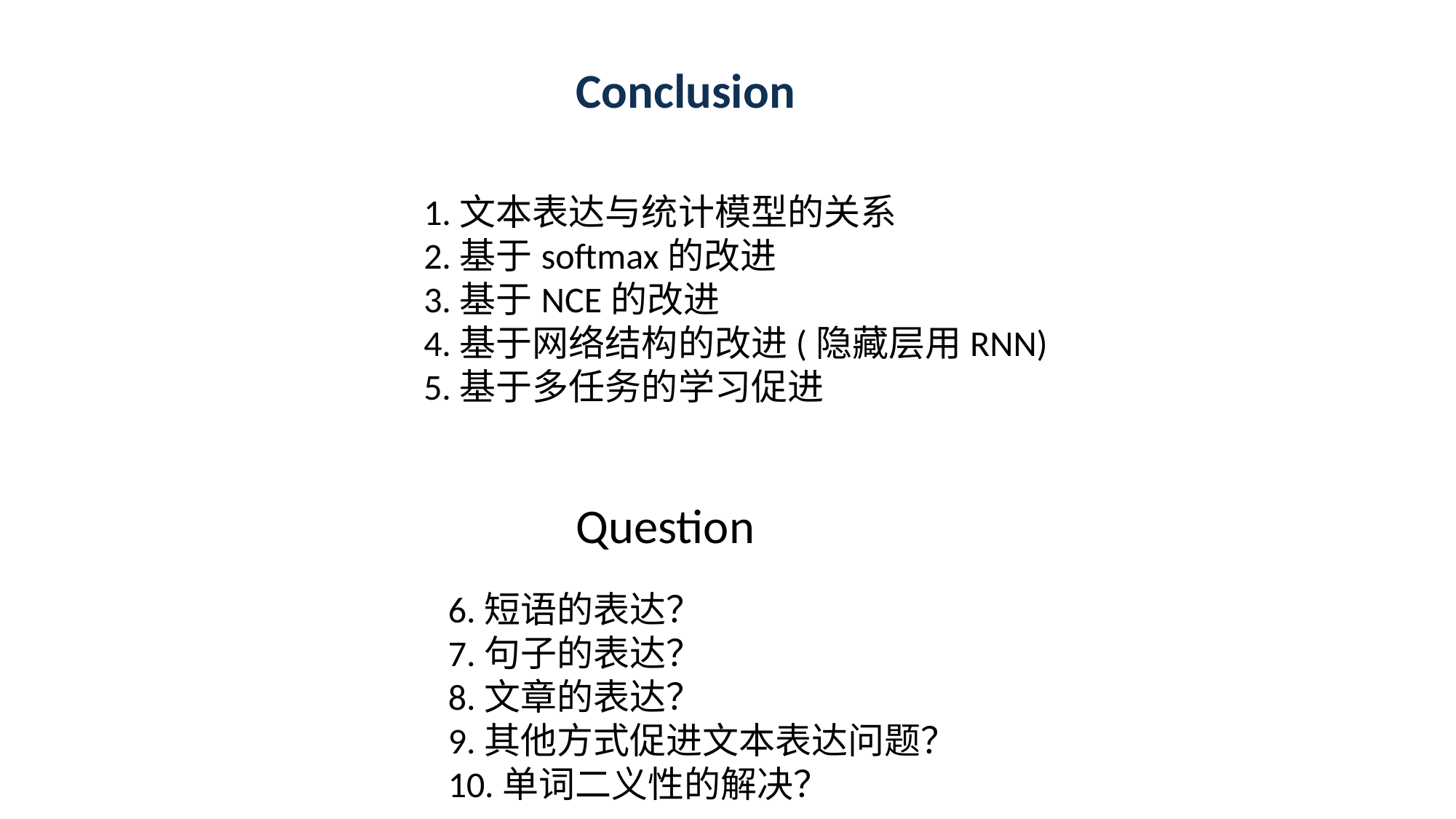

Conclusion
1.文本表达与统计模型的关系
2.基于softmax的改进
3.基于NCE的改进
4.基于网络结构的改进(隐藏层用RNN)
5.基于多任务的学习促进
Question
6.短语的表达？
7.句子的表达？
8.文章的表达？
9.其他方式促进文本表达问题？
10.单词二义性的解决？